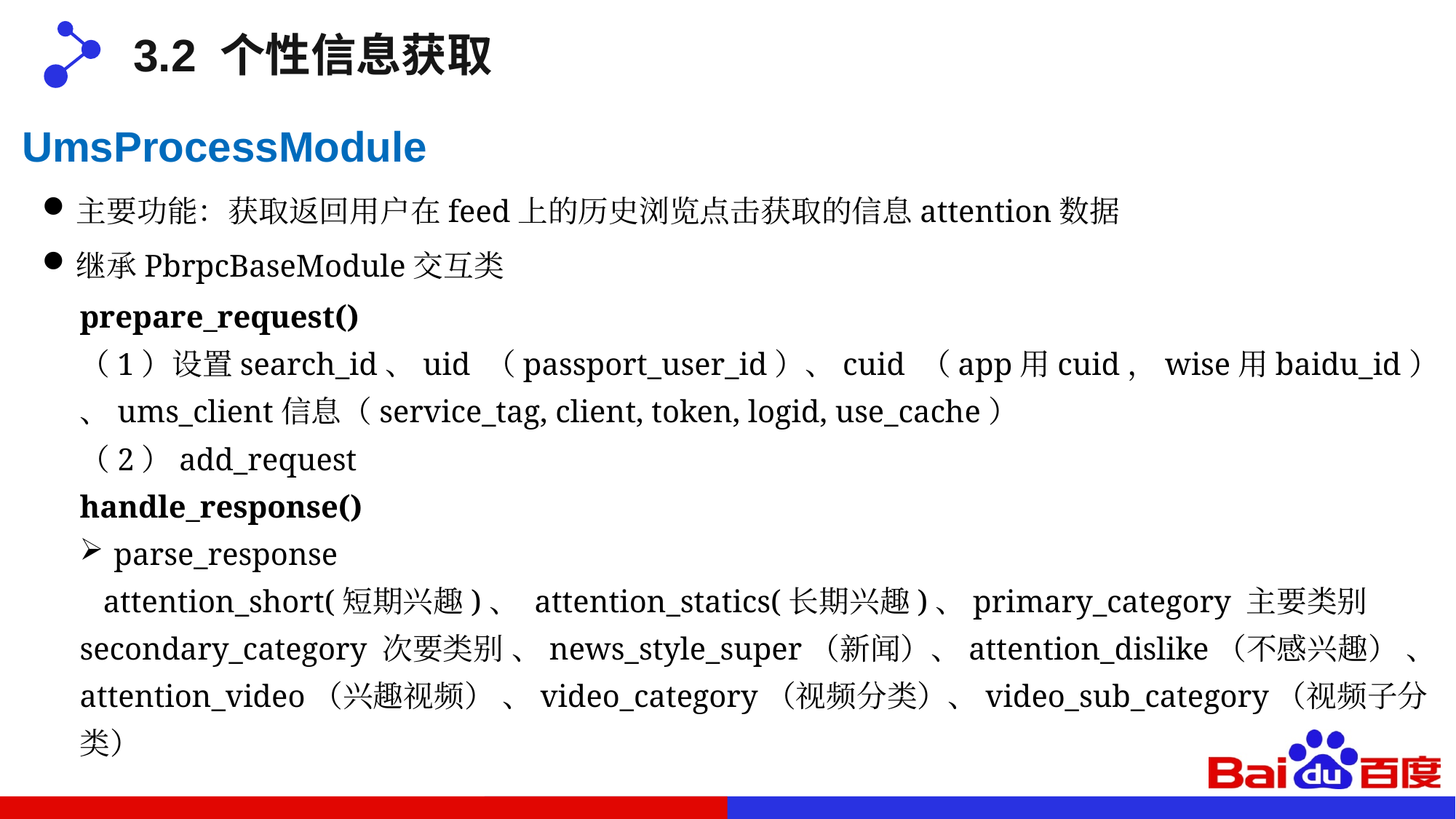

3.2 个性信息获取
UmsProcessModule
主要功能：获取返回用户在feed上的历史浏览点击获取的信息attention数据
继承PbrpcBaseModule交互类
prepare_request()
（1）设置search_id、uid （passport_user_id）、cuid （app用cuid，wise用baidu_id） 、ums_client信息（service_tag, client, token, logid, use_cache）
（2）add_request
handle_response()
parse_response
   attention_short(短期兴趣)、 attention_statics(长期兴趣)、primary_category 主要类别
secondary_category 次要类别 、news_style_super（新闻）、attention_dislike（不感兴趣） 、attention_video（兴趣视频） 、video_category（视频分类）、video_sub_category（视频子分类）